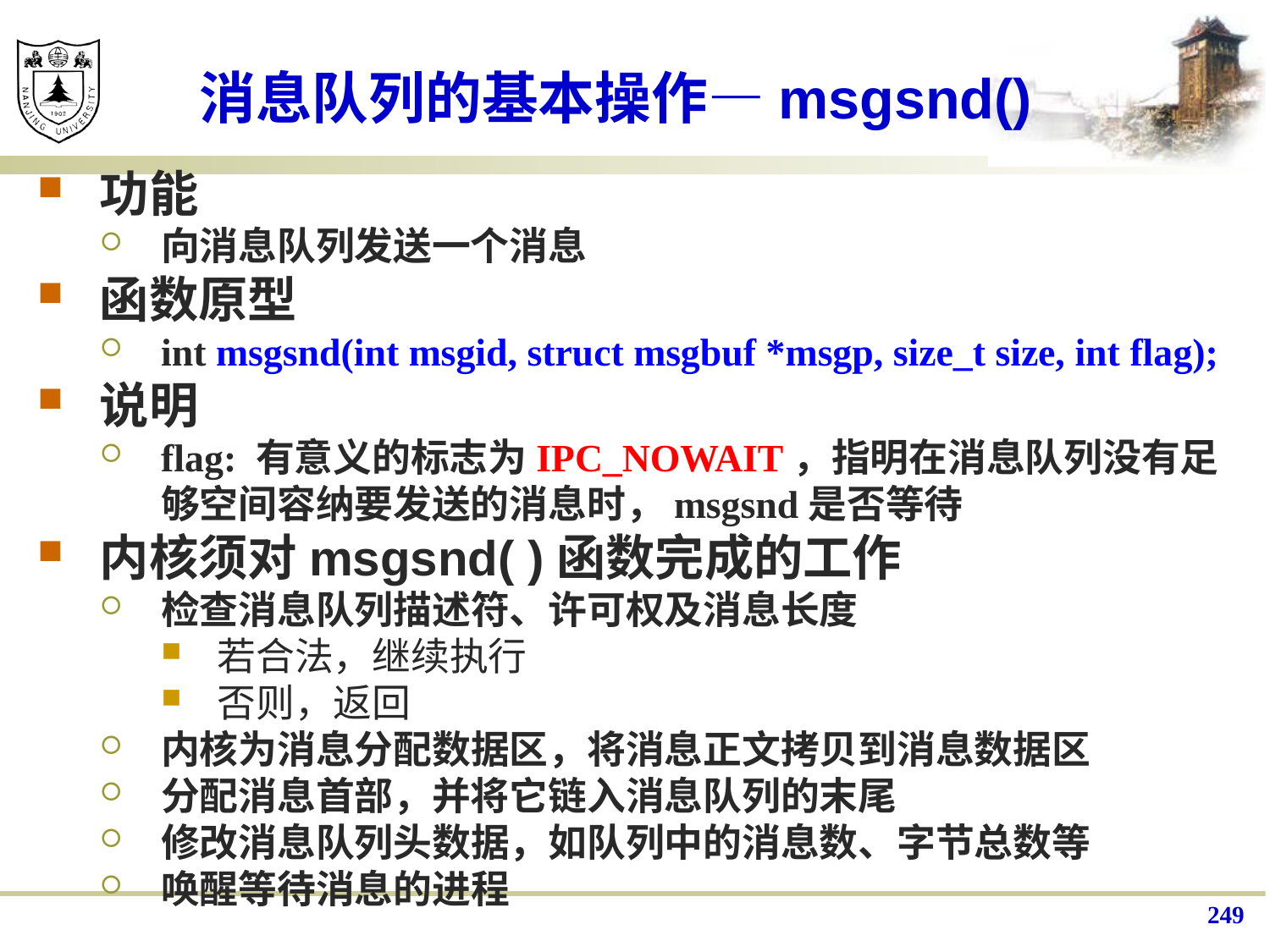

# 消息队列的基本操作—msgsnd()
功能
向消息队列发送一个消息
函数原型
int msgsnd(int msgid, struct msgbuf *msgp, size_t size, int flag);
说明
flag: 有意义的标志为IPC_NOWAIT，指明在消息队列没有足够空间容纳要发送的消息时，msgsnd是否等待
内核须对msgsnd( )函数完成的工作
检查消息队列描述符、许可权及消息长度
若合法，继续执行
否则，返回
内核为消息分配数据区，将消息正文拷贝到消息数据区
分配消息首部，并将它链入消息队列的末尾
修改消息队列头数据，如队列中的消息数、字节总数等
唤醒等待消息的进程
249